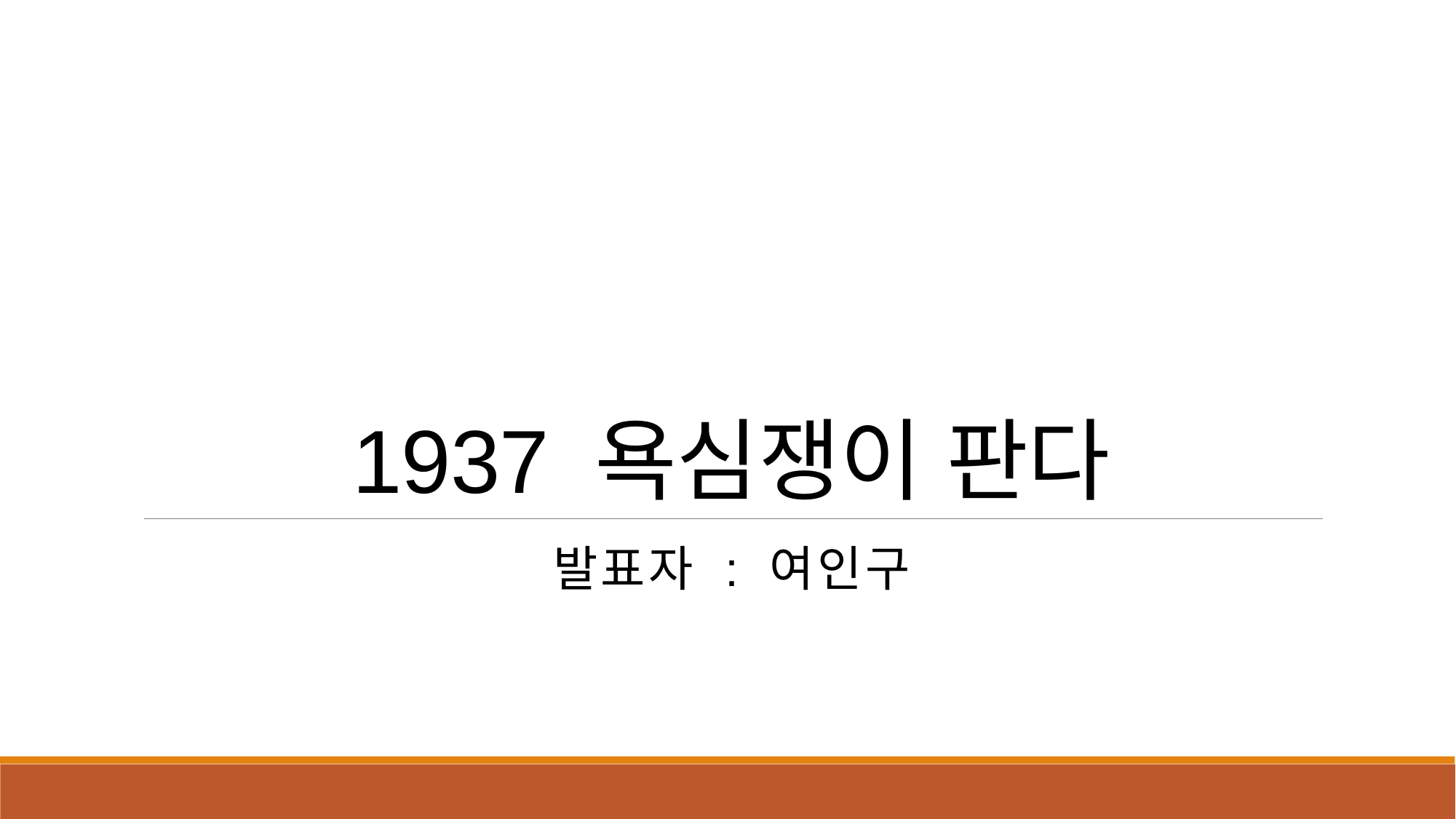

# 1937 욕심쟁이 판다
발표자 : 여인구